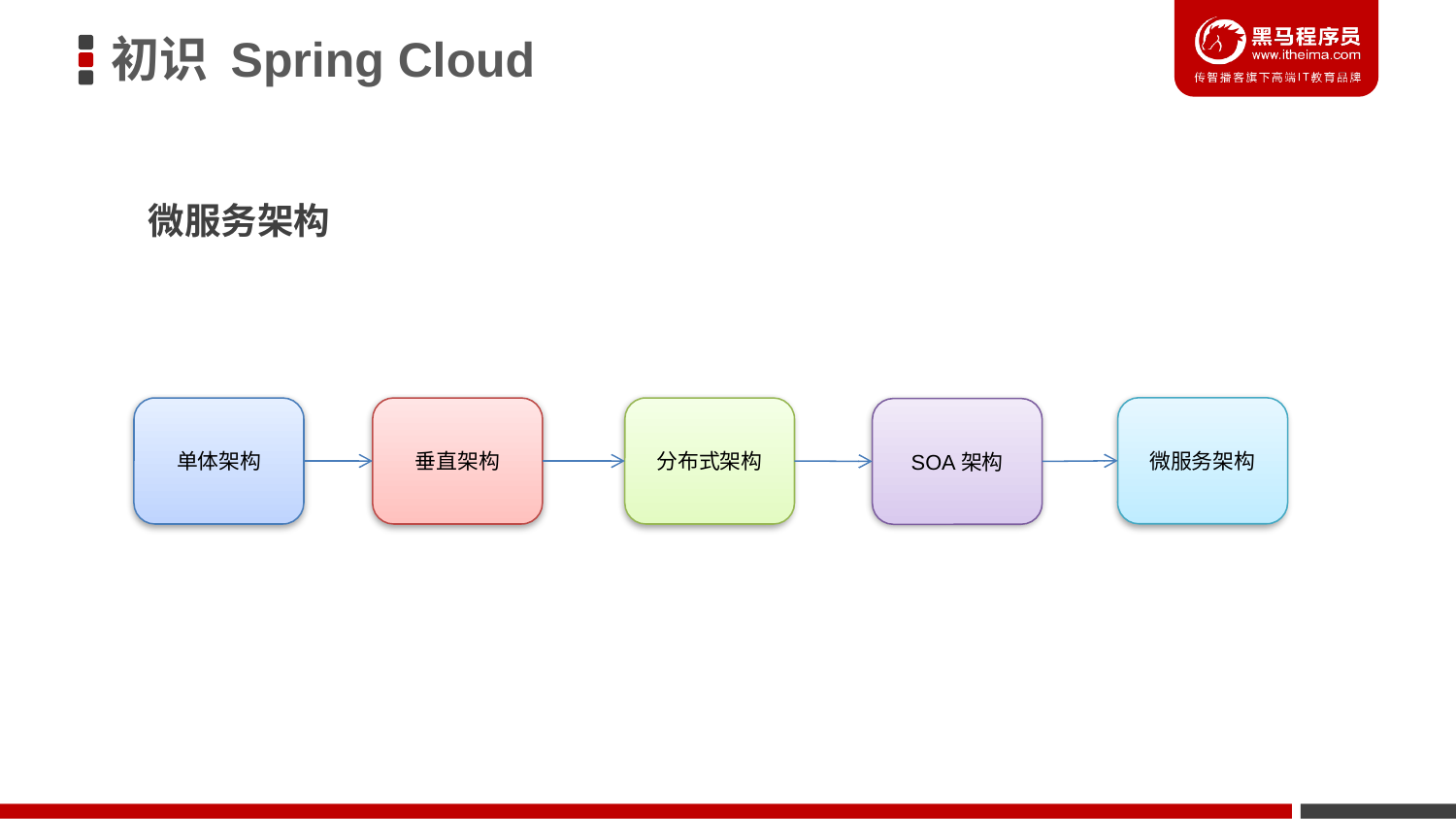

初识 Spring Cloud
微服务架构
微服务架构
单体架构
垂直架构
分布式架构
SOA架构